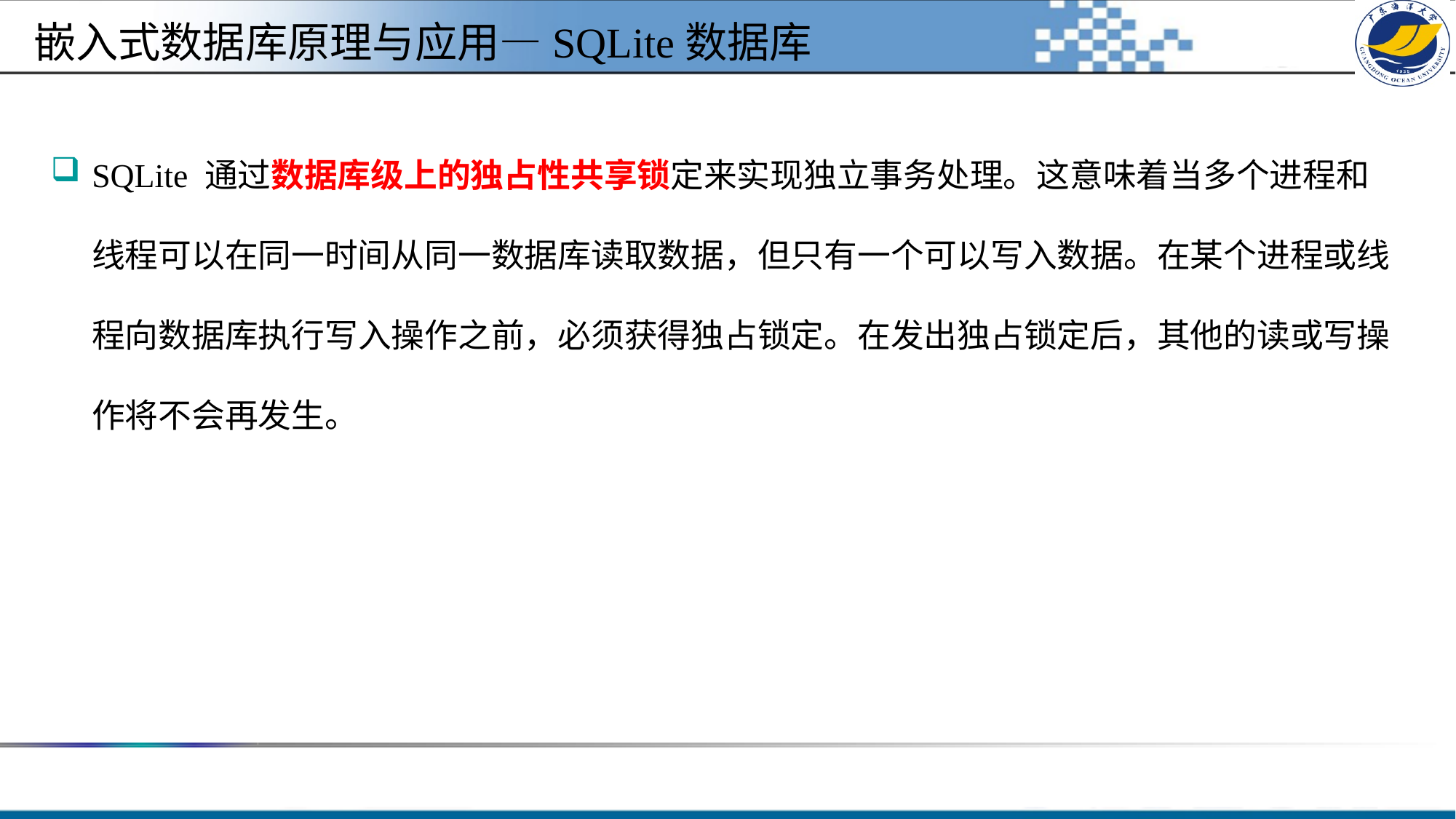

#
嵌入式数据库原理与应用—SQLite数据库
SQLite 通过数据库级上的独占性共享锁定来实现独立事务处理。这意味着当多个进程和线程可以在同一时间从同一数据库读取数据，但只有一个可以写入数据。在某个进程或线程向数据库执行写入操作之前，必须获得独占锁定。在发出独占锁定后，其他的读或写操作将不会再发生。